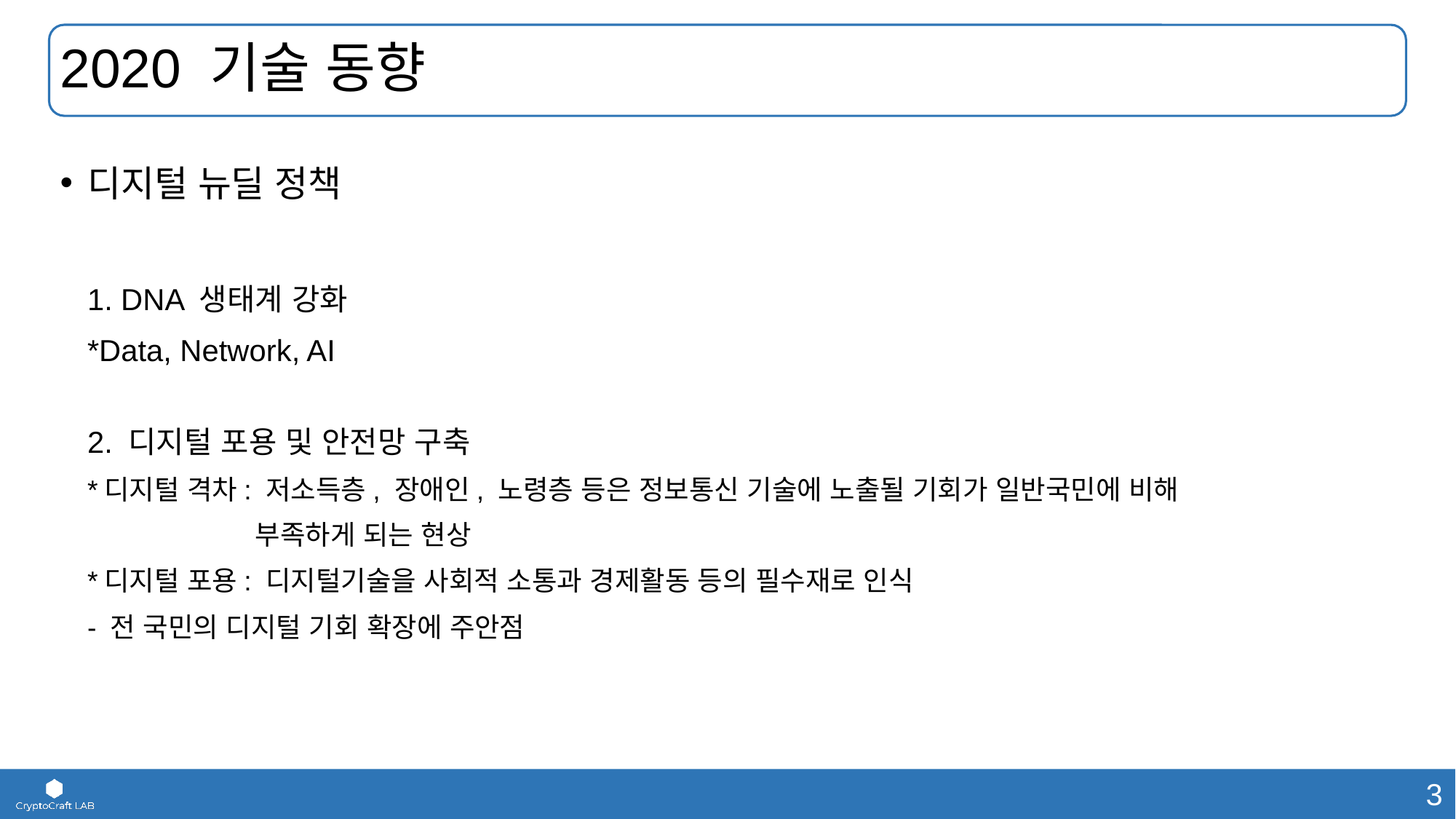

# 2020 기술 동향
디지털 뉴딜 정책
1. DNA 생태계 강화
*Data, Network, AI
2. 디지털 포용 및 안전망 구축
*디지털 격차: 저소득층, 장애인, 노령층 등은 정보통신 기술에 노출될 기회가 일반국민에 비해
                      부족하게 되는 현상
*디지털 포용: 디지털기술을 사회적 소통과 경제활동 등의 필수재로 인식
- 전 국민의 디지털 기회 확장에 주안점